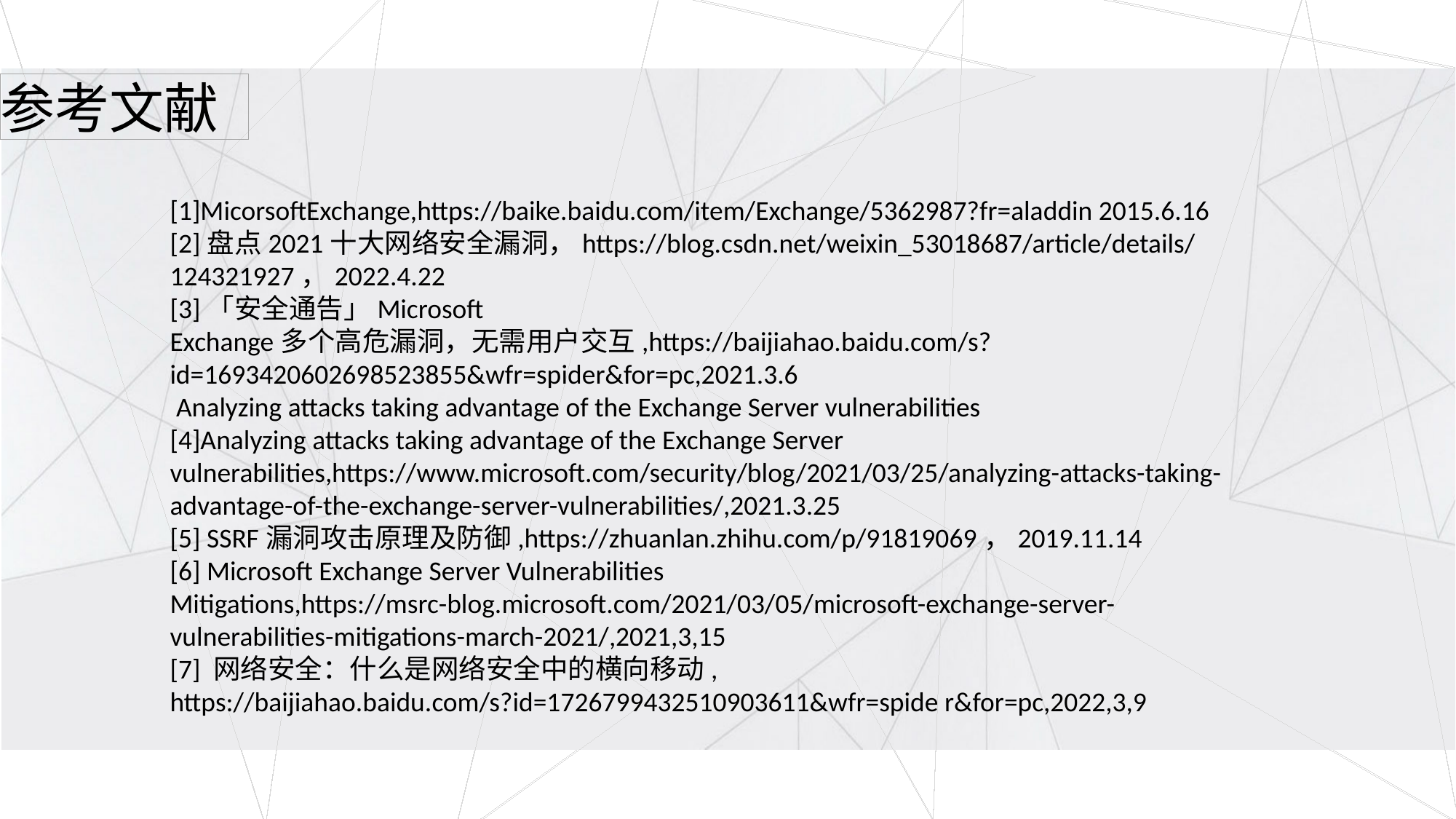

参考文献
[1]MicorsoftExchange,https://baike.baidu.com/item/Exchange/5362987?fr=aladdin 2015.6.16
[2]盘点2021十大网络安全漏洞，https://blog.csdn.net/weixin_53018687/article/details/124321927，2022.4.22
[3]「安全通告」Microsoft Exchange多个高危漏洞，无需用户交互,https://baijiahao.baidu.com/s?id=1693420602698523855&wfr=spider&for=pc,2021.3.6
 Analyzing attacks taking advantage of the Exchange Server vulnerabilities
[4]Analyzing attacks taking advantage of the Exchange Server vulnerabilities,https://www.microsoft.com/security/blog/2021/03/25/analyzing-attacks-taking-advantage-of-the-exchange-server-vulnerabilities/,2021.3.25
[5] SSRF漏洞攻击原理及防御,https://zhuanlan.zhihu.com/p/91819069，2019.11.14
[6] Microsoft Exchange Server Vulnerabilities Mitigations,https://msrc-blog.microsoft.com/2021/03/05/microsoft-exchange-server-vulnerabilities-mitigations-march-2021/,2021,3,15
[7] 网络安全：什么是网络安全中的横向移动,
https://baijiahao.baidu.com/s?id=1726799432510903611&wfr=spide r&for=pc,2022,3,9